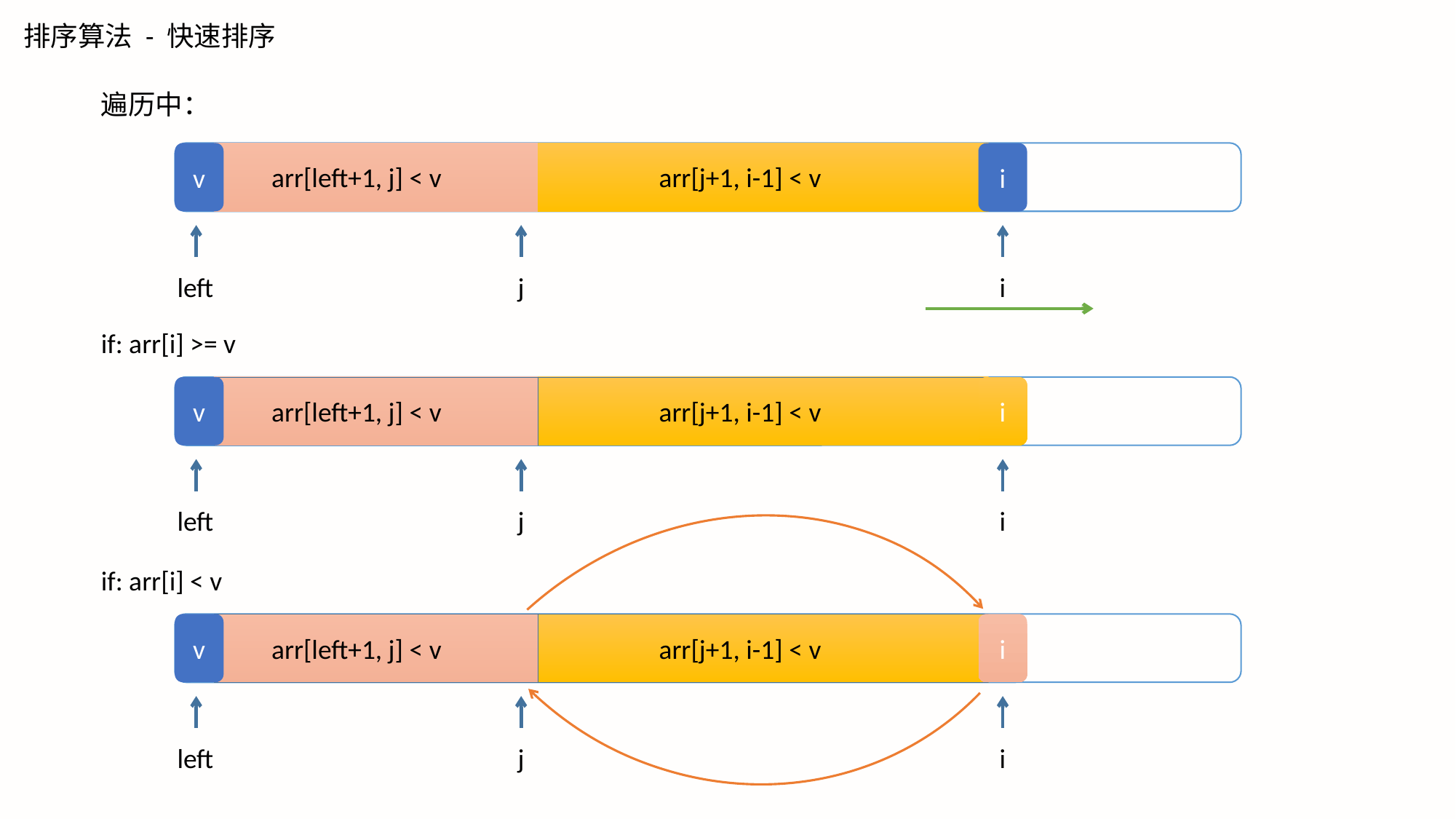

排序算法 - 快速排序
遍历中：

v

arr[left+1, j] < v
arr[j+1, i-1] < v
left
j
i
i
if: arr[i] >= v

v

i
arr[left+1, j] < v
arr[j+1, i-1] < v
left
j
i

if: arr[i] < v

v

i
arr[left+1, j] < v
arr[j+1, i-1] < v
left
j
i